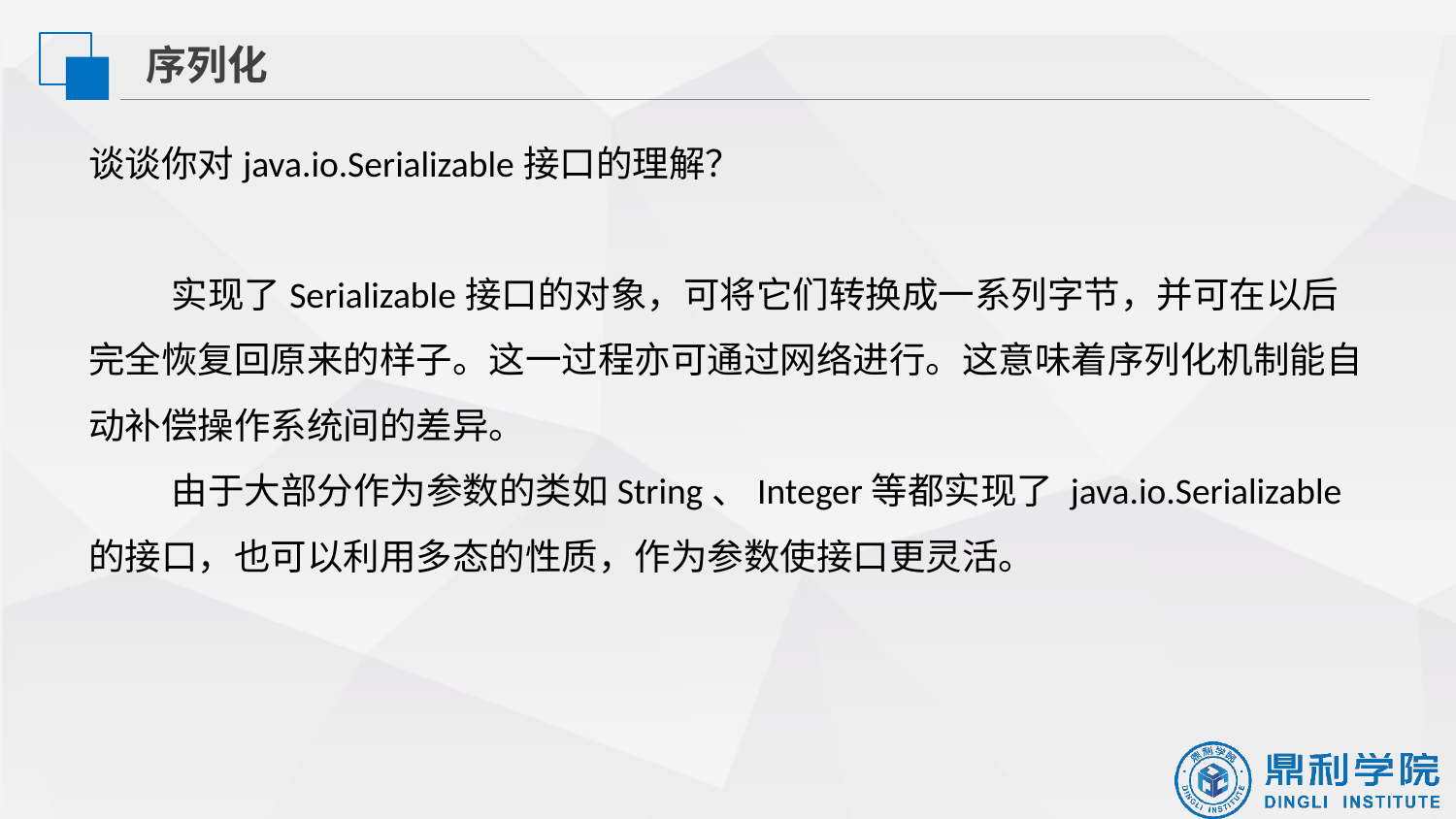

序列化
谈谈你对java.io.Serializable接口的理解？

         实现了Serializable接口的对象，可将它们转换成一系列字节，并可在以后完全恢复回原来的样子。这一过程亦可通过网络进行。这意味着序列化机制能自动补偿操作系统间的差异。
         由于大部分作为参数的类如String、Integer等都实现了 java.io.Serializable的接口，也可以利用多态的性质，作为参数使接口更灵活。